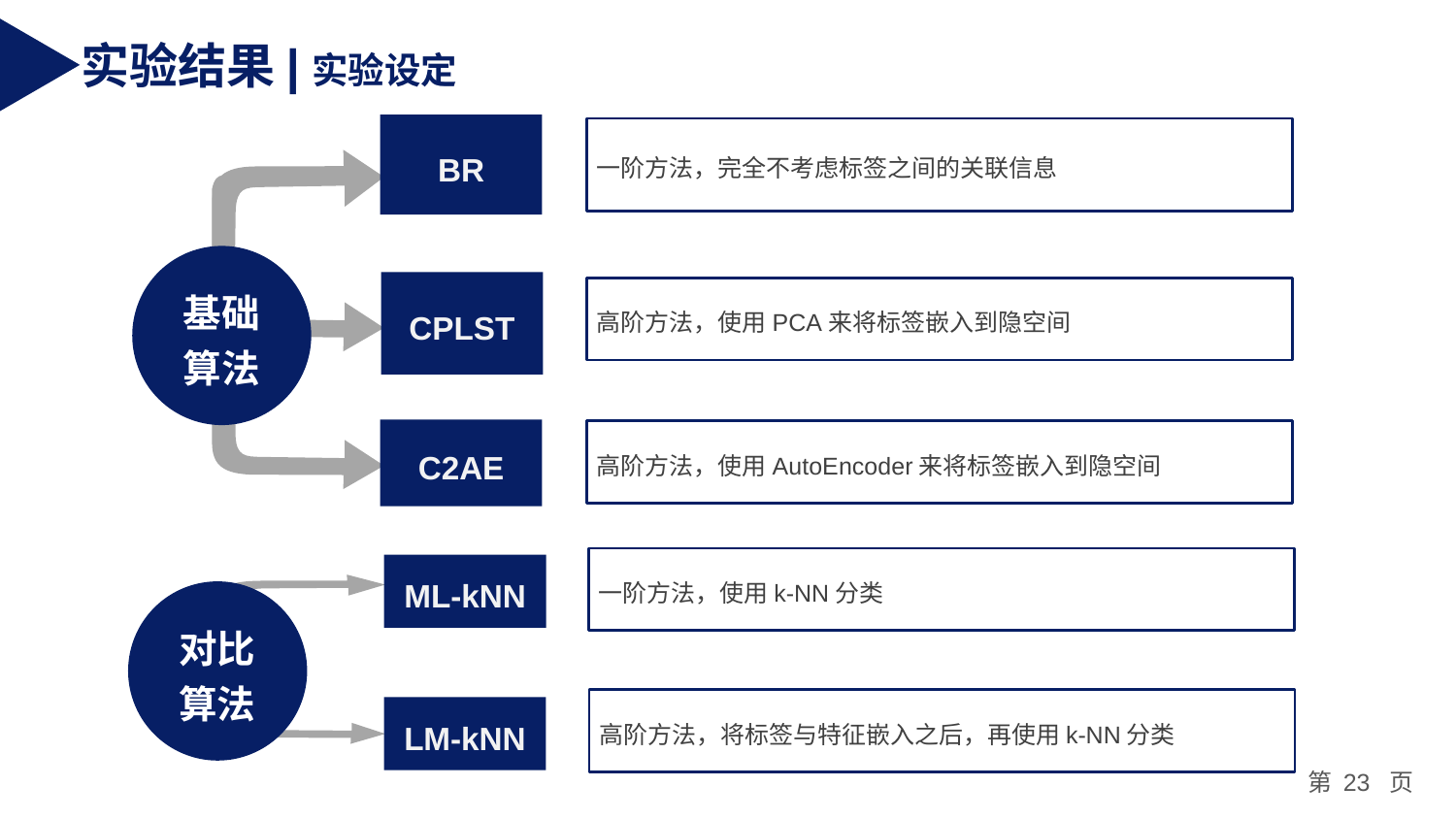

实验结果|实验设定
BR
一阶方法，完全不考虑标签之间的关联信息
CPLST
高阶方法，使用PCA来将标签嵌入到隐空间
C2AE
高阶方法，使用AutoEncoder来将标签嵌入到隐空间

基础算法
一阶方法，使用k-NN分类
ML-kNN

对比算法

高阶方法，将标签与特征嵌入之后，再使用k-NN分类
LM-kNN